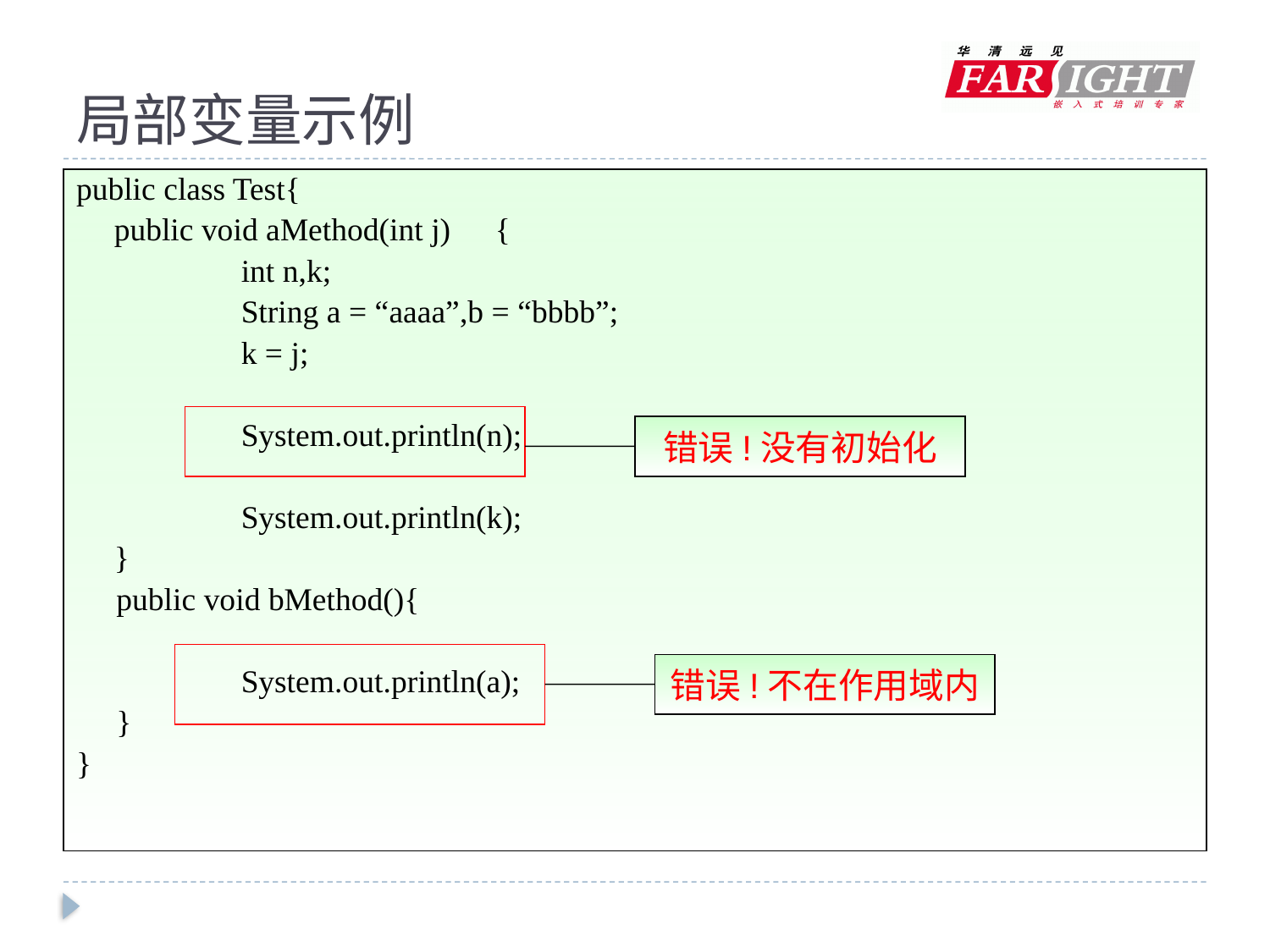

# 局部变量示例
public class Test{
	public void aMethod(int j)	{
		int n,k;
		String a = “aaaa”,b = “bbbb”;
		k = j;

		System.out.println(n);

		System.out.println(k);
	}
     public void bMethod(){

		System.out.println(a);
     }
}

错误!没有初始化

错误!不在作用域内